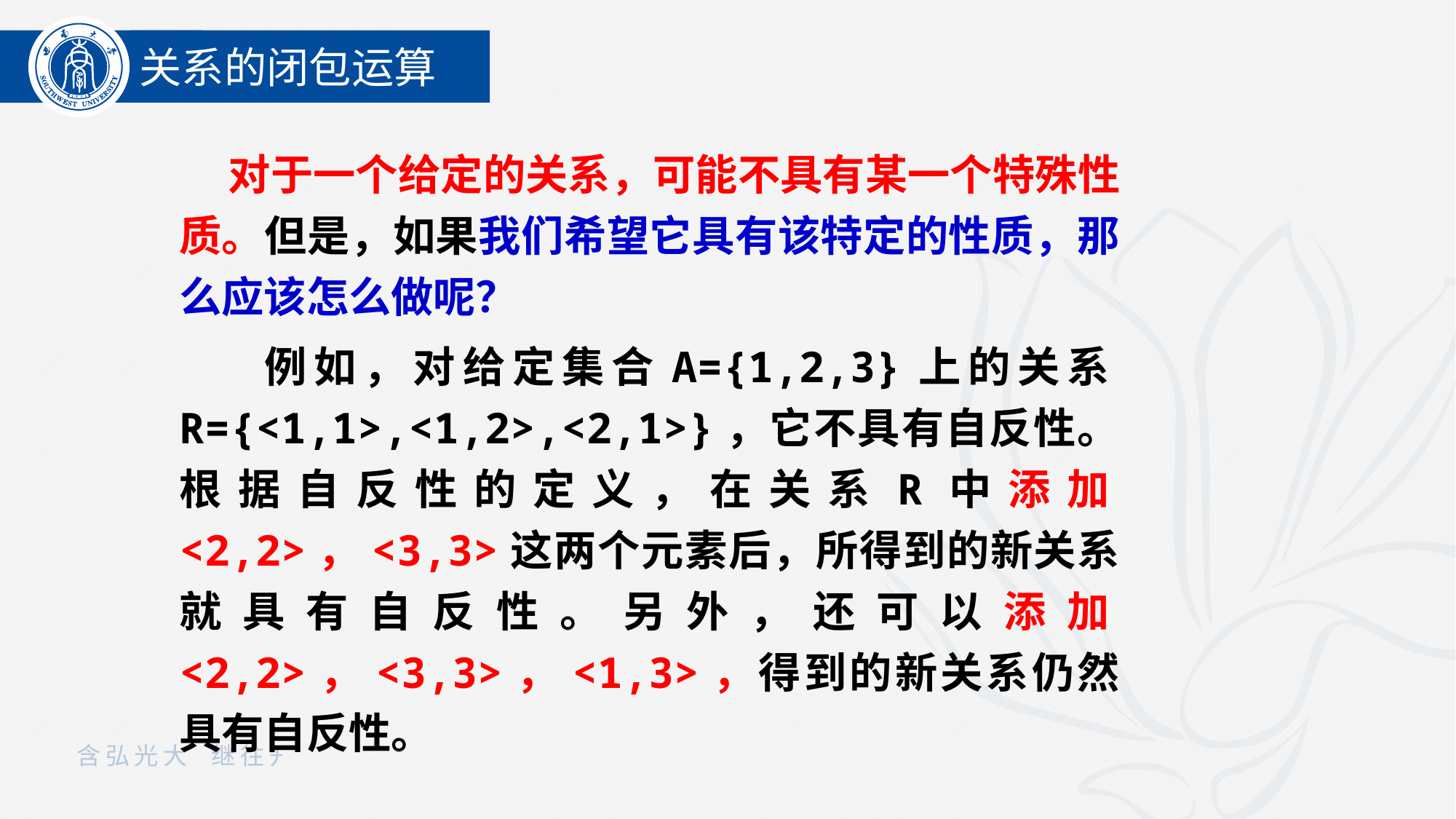

关系的闭包运算
    对于一个给定的关系，可能不具有某一个特殊性质。但是，如果我们希望它具有该特定的性质，那么应该怎么做呢？
    例如，对给定集合A={1,2,3}上的关系R={<1,1>,<1,2>,<2,1>}，它不具有自反性。根据自反性的定义，在关系R中添加<2,2>，<3,3>这两个元素后，所得到的新关系就具有自反性。另外，还可以添加<2,2>，<3,3>，<1,3>，得到的新关系仍然具有自反性。